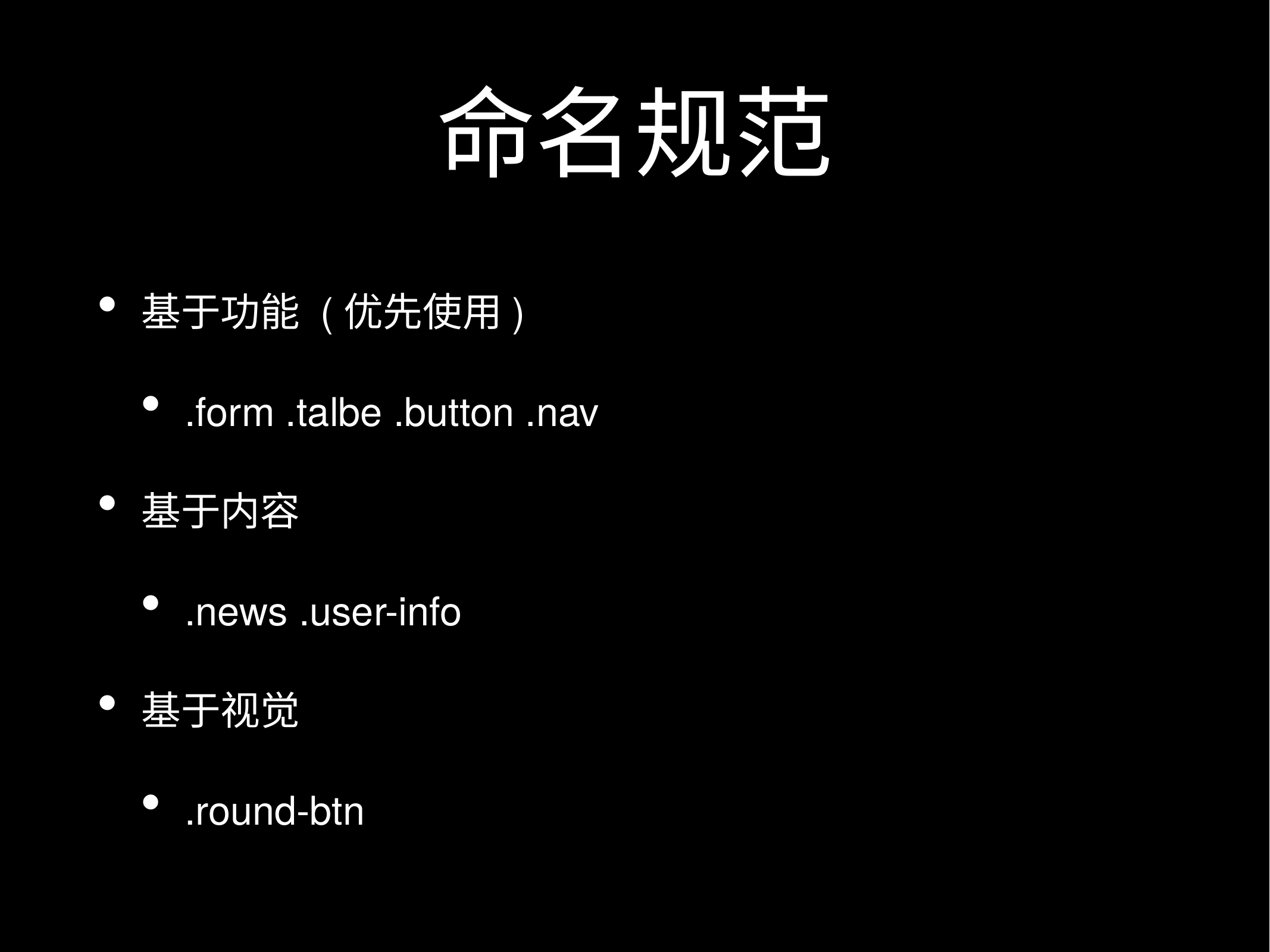

# 命名规范
基于功能 (优先使用)
.form .talbe .button .nav
基于内容
.news .user-info
基于视觉
.round-btn